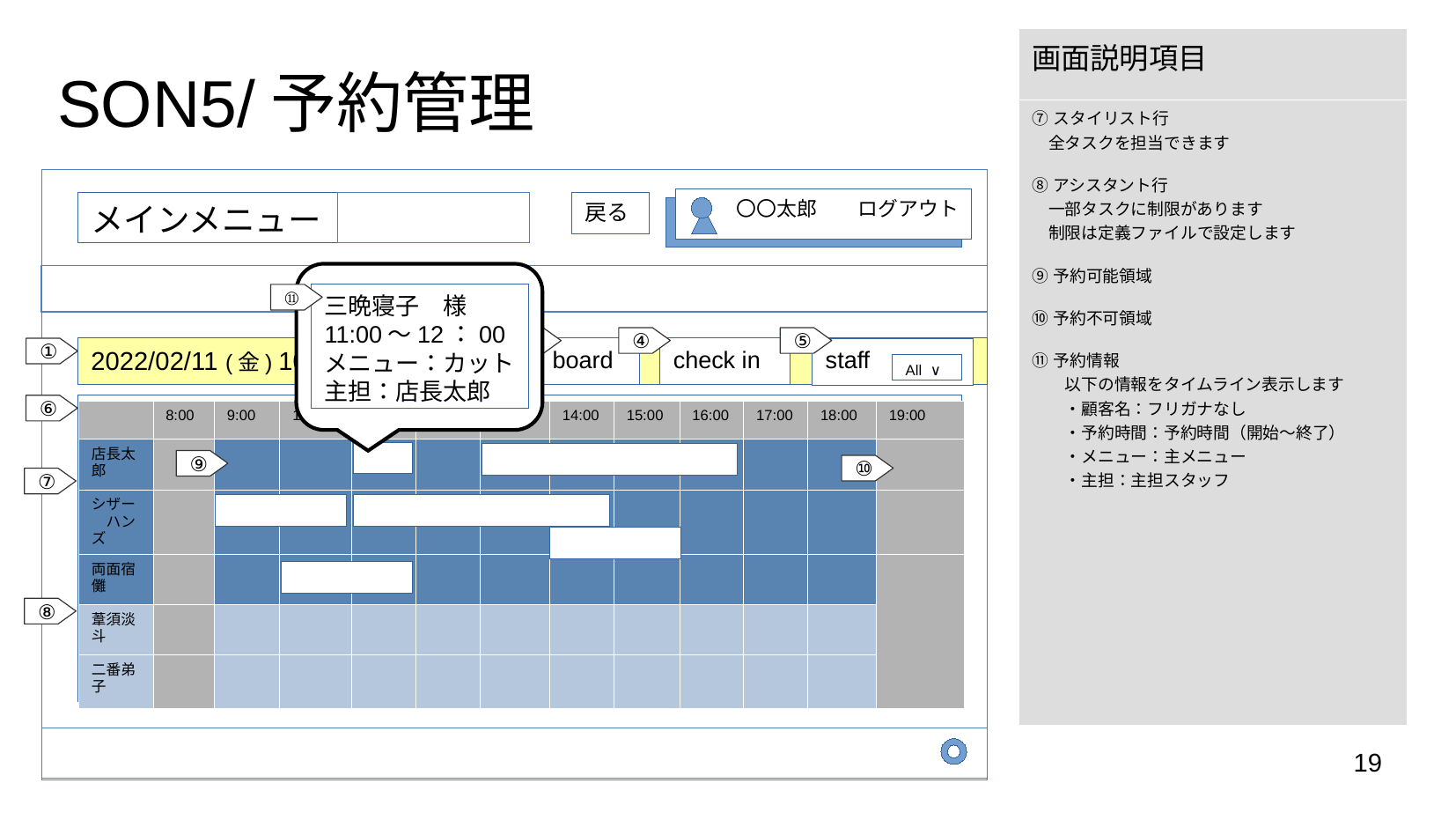

| 画面説明項目 |
| --- |
| ⑦スタイリスト行 　全タスクを担当できます ⑧アシスタント行 　一部タスクに制限があります 　制限は定義ファイルで設定します ⑨予約可能領域 ⑩予約不可領域 ⑪予約情報 　　以下の情報をタイムライン表示します 　　・顧客名：フリガナなし 　　・予約時間：予約時間（開始～終了） 　　・メニュー：主メニュー 　　・主担：主担スタッフ |
# SON5/予約管理

〇〇太郎　　ログアウト
メインメニュー

戻る

三晩寝子　様
11:00～12：00
メニュー：カット
主担：店長太郎

⑪
④
⑤
➁
③
2022/02/11 (金) 10:35
clerk
board
check in
①
staff
All  ∨
⑥

|  | 8:00 | 9:00 | 10:00 | 11:00 | 12:00 | 13:00 | 14:00 | 15:00 | 16:00 | 17:00 | 18:00 | 19:00 |
| --- | --- | --- | --- | --- | --- | --- | --- | --- | --- | --- | --- | --- |
| 店長太郎 |  |  |  |  |  |  |  |  |  |  |  |  |
| シザー 　ハンズ |  |  |  |  |  |  |  |  |  |  |  |  |
| 両面宿儺 |  |  |  |  |  |  |  |  |  |  |  |  |
| 葦須淡斗 |  |  |  |  |  |  |  |  |  |  |  |  |
| 二番弟子 |  |  |  |  |  |  |  |  |  |  |  |  |

⑨
⑩
⑦

⑧

19